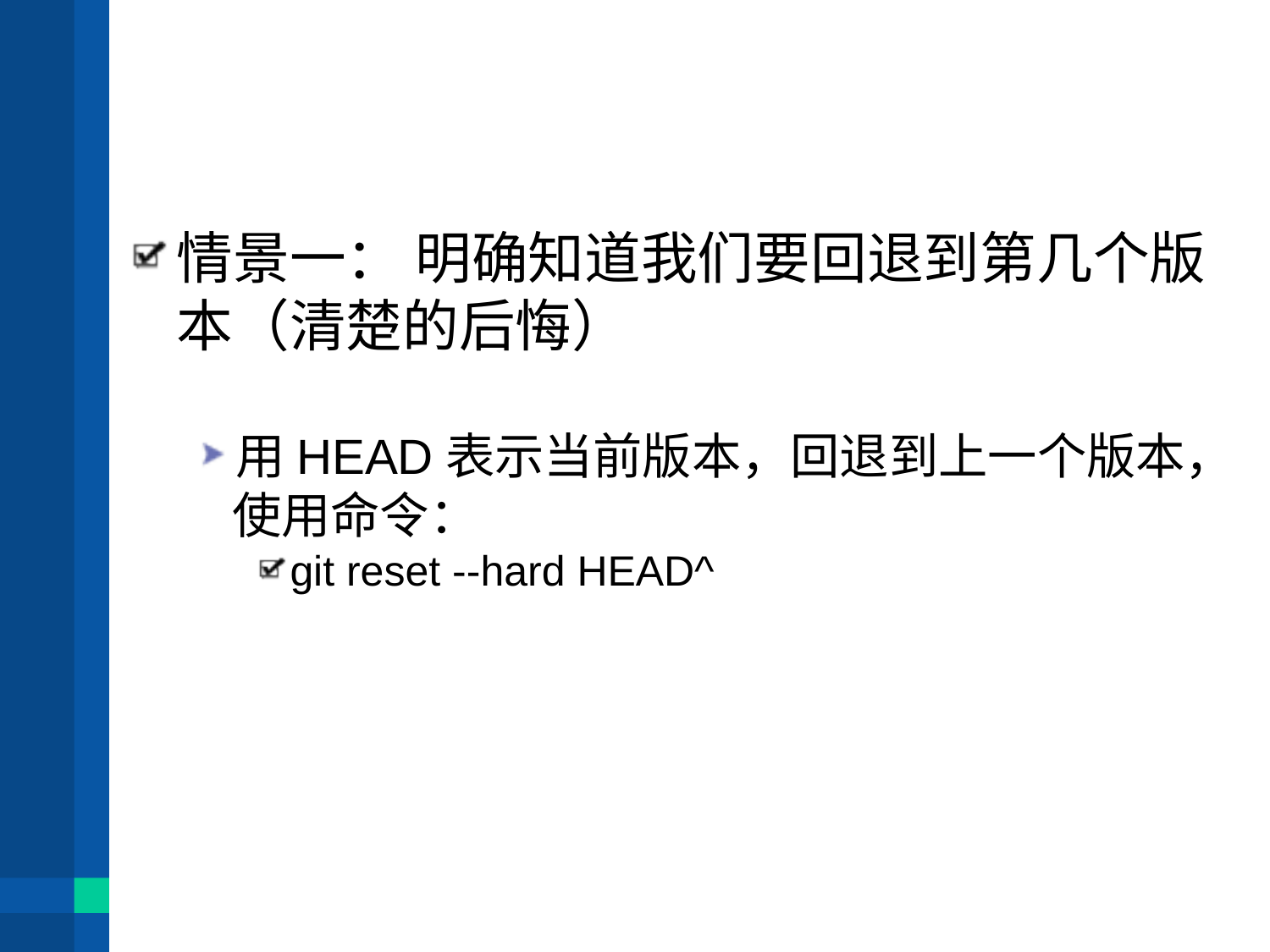

#
情景一： 明确知道我们要回退到第几个版本（清楚的后悔）

用HEAD表示当前版本，回退到上一个版本，使用命令：
git reset --hard HEAD^